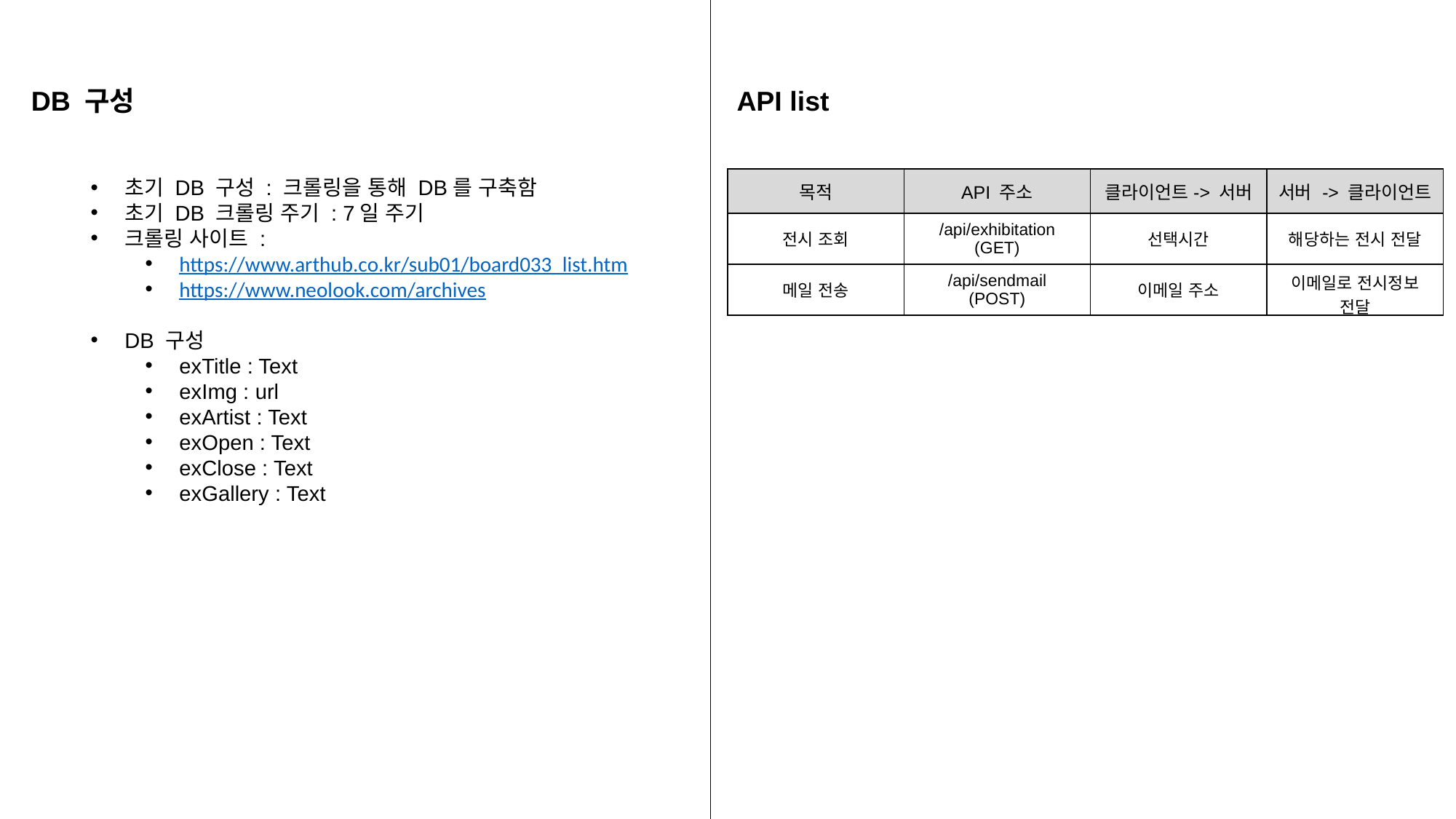

DB 구성
API list
초기 DB 구성 : 크롤링을 통해 DB를 구축함
초기 DB 크롤링 주기 : 7일 주기
크롤링 사이트 :
https://www.arthub.co.kr/sub01/board033_list.htm
https://www.neolook.com/archives

DB 구성
exTitle : Text
exImg : url
exArtist : Text
exOpen : Text
exClose : Text
exGallery : Text
| 목적 | API 주소 | 클라이언트-> 서버 | 서버 -> 클라이언트 |
| --- | --- | --- | --- |
| 전시 조회 | /api/exhibitation (GET) | 선택시간 | 해당하는 전시 전달 |
| 메일 전송 | /api/sendmail (POST) | 이메일 주소 | 이메일로 전시정보 전달 |